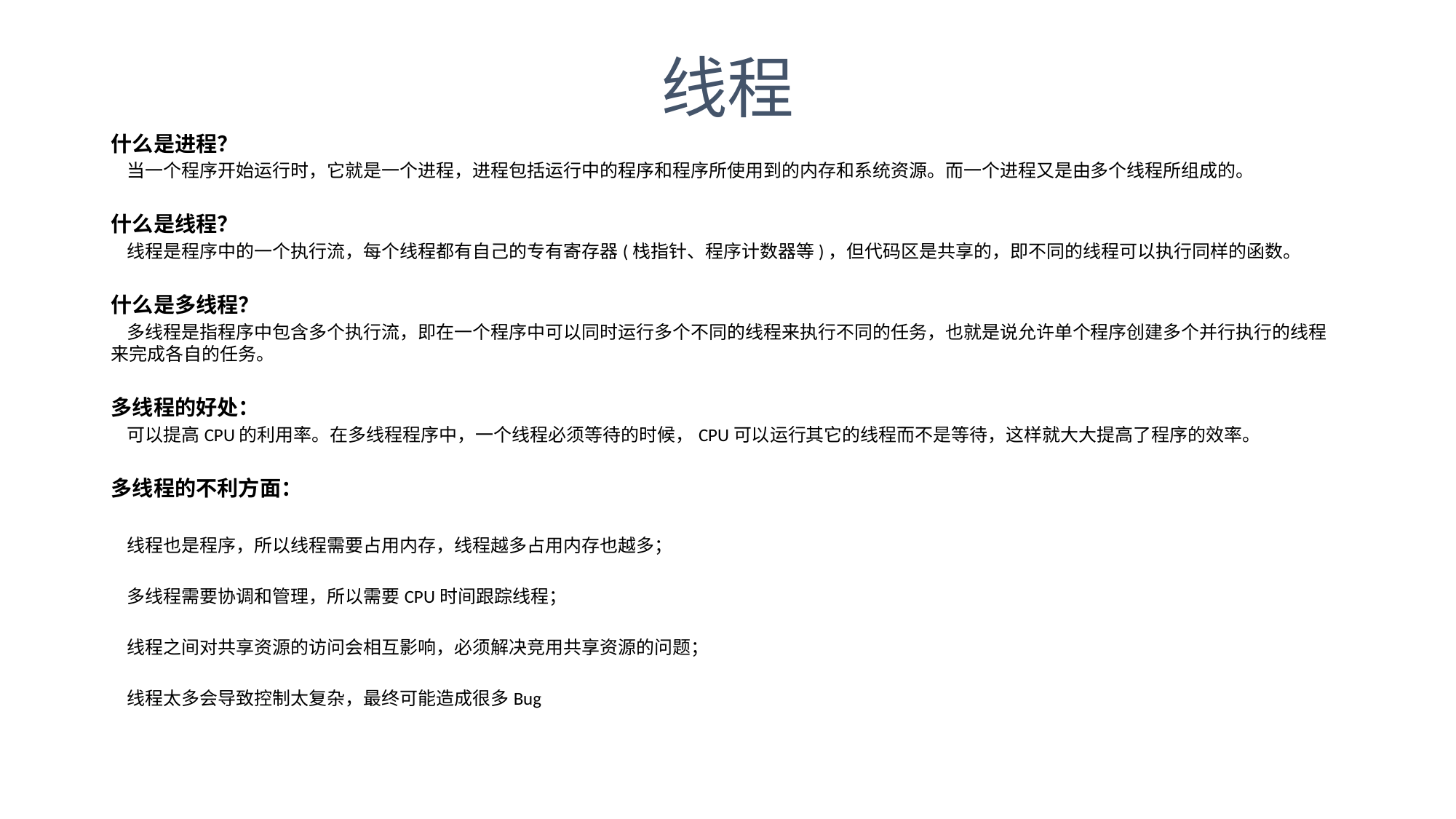

线程
什么是进程？
   当一个程序开始运行时，它就是一个进程，进程包括运行中的程序和程序所使用到的内存和系统资源。而一个进程又是由多个线程所组成的。

什么是线程？
   线程是程序中的一个执行流，每个线程都有自己的专有寄存器(栈指针、程序计数器等)，但代码区是共享的，即不同的线程可以执行同样的函数。

什么是多线程？
   多线程是指程序中包含多个执行流，即在一个程序中可以同时运行多个不同的线程来执行不同的任务，也就是说允许单个程序创建多个并行执行的线程来完成各自的任务。

多线程的好处：
   可以提高CPU的利用率。在多线程程序中，一个线程必须等待的时候，CPU可以运行其它的线程而不是等待，这样就大大提高了程序的效率。

多线程的不利方面：

   线程也是程序，所以线程需要占用内存，线程越多占用内存也越多；

   多线程需要协调和管理，所以需要CPU时间跟踪线程；

   线程之间对共享资源的访问会相互影响，必须解决竞用共享资源的问题；

   线程太多会导致控制太复杂，最终可能造成很多Bug